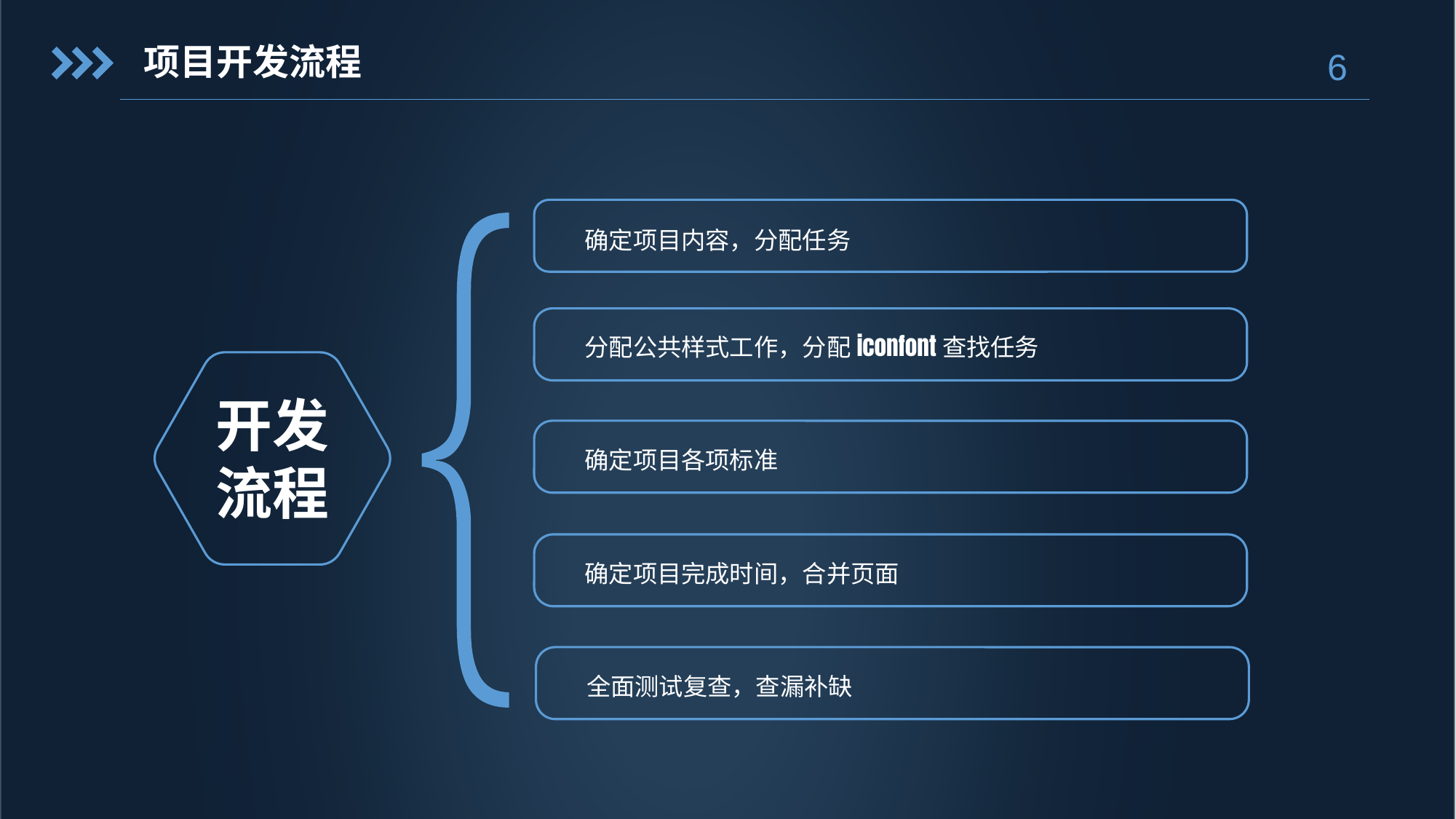

项目开发流程

确定项目内容，分配任务

分配公共样式工作，分配iconfont查找任务

开发流程

确定项目各项标准

确定项目完成时间，合并页面

全面测试复查，查漏补缺